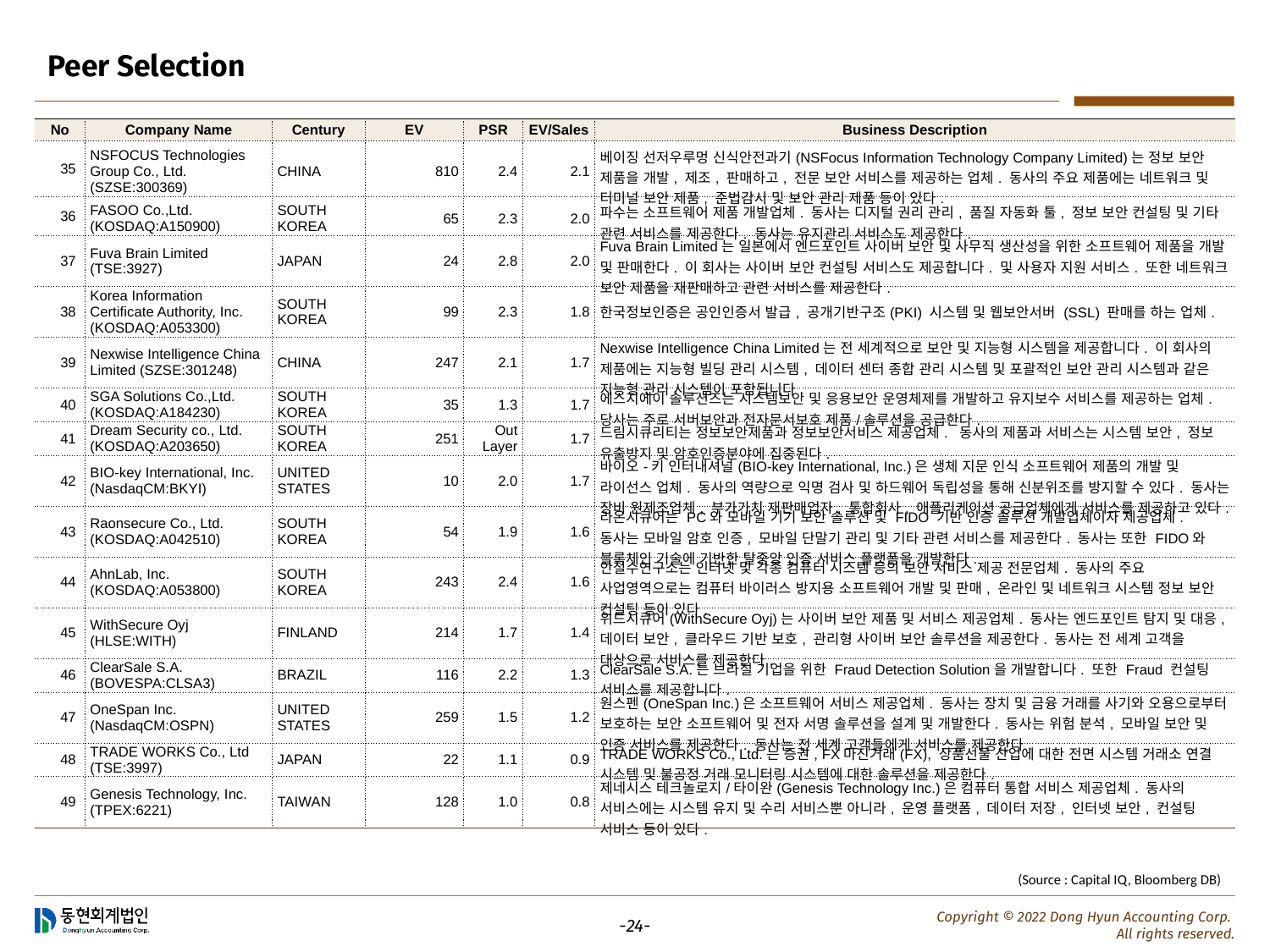

# Peer Selection
| No | Company Name | Century | EV | PSR | EV/Sales | Business Description |
| --- | --- | --- | --- | --- | --- | --- |
| 35 | NSFOCUS Technologies Group Co., Ltd. (SZSE:300369) | CHINA | 810 | 2.4 | 2.1 | 베이징 선저우루멍 신식안전과기(NSFocus Information Technology Company Limited)는 정보 보안 제품을 개발, 제조, 판매하고, 전문 보안 서비스를 제공하는 업체. 동사의 주요 제품에는 네트워크 및 터미널 보안 제품, 준법감시 및 보안 관리 제품 등이 있다. |
| 36 | FASOO Co.,Ltd. (KOSDAQ:A150900) | SOUTH KOREA | 65 | 2.3 | 2.0 | 파수는 소프트웨어 제품 개발업체. 동사는 디지털 권리 관리, 품질 자동화 툴, 정보 보안 컨설팅 및 기타 관련 서비스를 제공한다. 동사는 유지관리 서비스도 제공한다. |
| 37 | Fuva Brain Limited (TSE:3927) | JAPAN | 24 | 2.8 | 2.0 | Fuva Brain Limited는 일본에서 엔드포인트 사이버 보안 및 사무직 생산성을 위한 소프트웨어 제품을 개발 및 판매한다. 이 회사는 사이버 보안 컨설팅 서비스도 제공합니다. 및 사용자 지원 서비스. 또한 네트워크 보안 제품을 재판매하고 관련 서비스를 제공한다. |
| 38 | Korea Information Certificate Authority, Inc. (KOSDAQ:A053300) | SOUTH KOREA | 99 | 2.3 | 1.8 | 한국정보인증은 공인인증서 발급, 공개기반구조(PKI) 시스템 및 웹보안서버 (SSL) 판매를 하는 업체. |
| 39 | Nexwise Intelligence China Limited (SZSE:301248) | CHINA | 247 | 2.1 | 1.7 | Nexwise Intelligence China Limited는 전 세계적으로 보안 및 지능형 시스템을 제공합니다. 이 회사의 제품에는 지능형 빌딩 관리 시스템, 데이터 센터 종합 관리 시스템 및 포괄적인 보안 관리 시스템과 같은 지능형 관리 시스템이 포함됩니다. |
| 40 | SGA Solutions Co.,Ltd. (KOSDAQ:A184230) | SOUTH KOREA | 35 | 1.3 | 1.7 | 에스지에이 솔루션즈는 시스템보안 및 응용보안 운영체제를 개발하고 유지보수 서비스를 제공하는 업체. 당사는 주로 서버보안과 전자문서보호 제품/솔루션을 공급한다. |
| 41 | Dream Security co., Ltd. (KOSDAQ:A203650) | SOUTH KOREA | 251 | Out Layer | 1.7 | 드림시큐리티는 정보보안제품과 정보보안서비스 제공업체. 동사의 제품과 서비스는 시스템 보안, 정보 유출방지 및 암호인증분야에 집중된다. |
| 42 | BIO-key International, Inc. (NasdaqCM:BKYI) | UNITED STATES | 10 | 2.0 | 1.7 | 바이오-키 인터내셔널(BIO-key International, Inc.)은 생체 지문 인식 소프트웨어 제품의 개발 및 라이선스 업체. 동사의 역량으로 익명 검사 및 하드웨어 독립성을 통해 신분위조를 방지할 수 있다. 동사는 장비 원제조업체, 부가가치 재판매업자, 통합회사, 애플리케이션 공급업체에게 서비스를 제공하고 있다. |
| 43 | Raonsecure Co., Ltd. (KOSDAQ:A042510) | SOUTH KOREA | 54 | 1.9 | 1.6 | 라온시큐어는 PC와 모바일 기기 보안 솔루션 및 FIDO 기반 인증 솔루션 개발업체이자 제공업체. 동사는 모바일 암호 인증, 모바일 단말기 관리 및 기타 관련 서비스를 제공한다. 동사는 또한 FIDO와 블록체인 기술에 기반한 탈중앙 인증 서비스 플랫폼을 개발한다. |
| 44 | AhnLab, Inc. (KOSDAQ:A053800) | SOUTH KOREA | 243 | 2.4 | 1.6 | 안철수연구소는 인터넷 및 각종 컴퓨터 시스템 등의 보안 서비스 제공 전문업체. 동사의 주요 사업영역으로는 컴퓨터 바이러스 방지용 소프트웨어 개발 및 판매, 온라인 및 네트워크 시스템 정보 보안 컨설팅 등이 있다. |
| 45 | WithSecure Oyj (HLSE:WITH) | FINLAND | 214 | 1.7 | 1.4 | 위드시큐어(WithSecure Oyj)는 사이버 보안 제품 및 서비스 제공업체. 동사는 엔드포인트 탐지 및 대응, 데이터 보안, 클라우드 기반 보호, 관리형 사이버 보안 솔루션을 제공한다. 동사는 전 세계 고객을 대상으로 서비스를 제공한다. |
| 46 | ClearSale S.A. (BOVESPA:CLSA3) | BRAZIL | 116 | 2.2 | 1.3 | ClearSale S.A.는 브라질 기업을 위한 Fraud Detection Solution을 개발합니다. 또한 Fraud 컨설팅 서비스를 제공합니다. |
| 47 | OneSpan Inc. (NasdaqCM:OSPN) | UNITED STATES | 259 | 1.5 | 1.2 | 원스펜(OneSpan Inc.)은 소프트웨어 서비스 제공업체. 동사는 장치 및 금융 거래를 사기와 오용으로부터 보호하는 보안 소프트웨어 및 전자 서명 솔루션을 설계 및 개발한다. 동사는 위험 분석, 모바일 보안 및 인증 서비스를 제공한다. 동사는 전 세계 고객들에게 서비스를 제공한다. |
| 48 | TRADE WORKS Co., Ltd (TSE:3997) | JAPAN | 22 | 1.1 | 0.9 | TRADE WORKS Co., Ltd.는 증권, FX마진거래(FX), 상품선물 산업에 대한 전면 시스템 거래소 연결 시스템 및 불공정 거래 모니터링 시스템에 대한 솔루션을 제공한다. |
| 49 | Genesis Technology, Inc. (TPEX:6221) | TAIWAN | 128 | 1.0 | 0.8 | 제네시스 테크놀로지/타이완(Genesis Technology Inc.)은 컴퓨터 통합 서비스 제공업체. 동사의 서비스에는 시스템 유지 및 수리 서비스뿐 아니라, 운영 플랫폼, 데이터 저장, 인터넷 보안, 컨설팅 서비스 등이 있다. |
(Source : Capital IQ, Bloomberg DB)